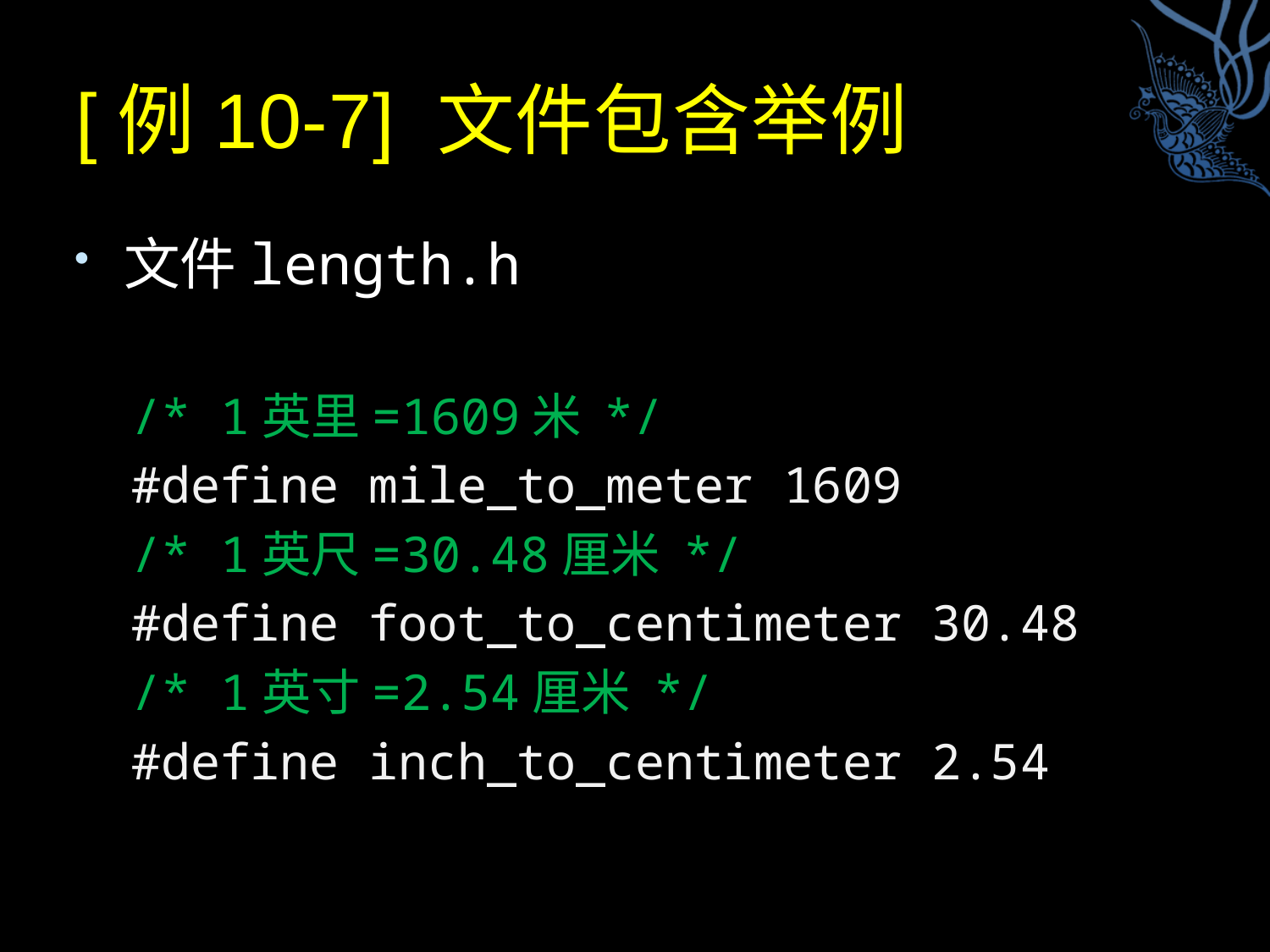

# [例10-7] 文件包含举例
文件length.h

/* 1英里=1609米 */
#define mile_to_meter 1609
/* 1英尺=30.48厘米 */
#define foot_to_centimeter 30.48
/* 1英寸=2.54厘米 */
#define inch_to_centimeter 2.54